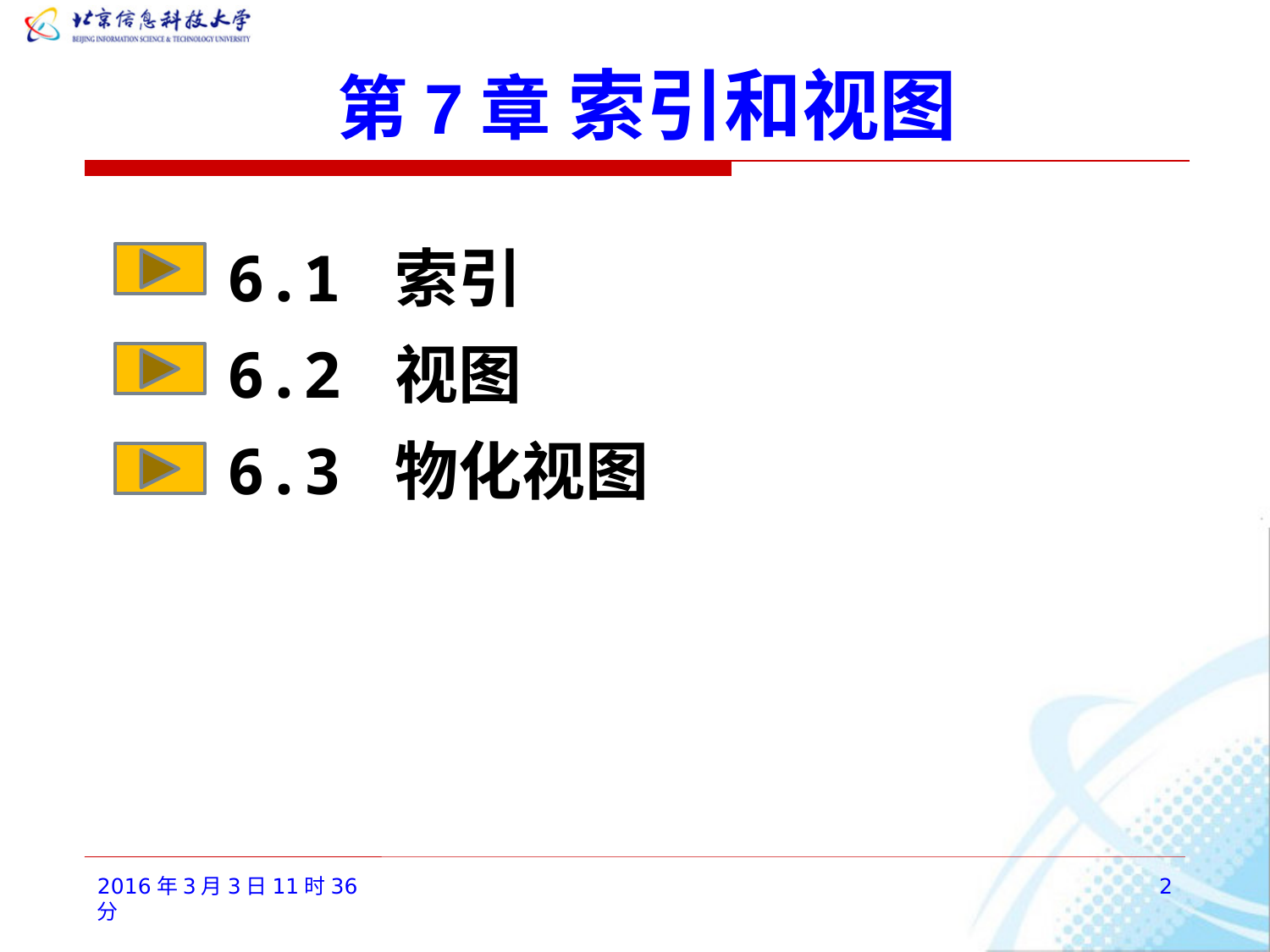

第7章 索引和视图
6.1 索引
6.2 视图
6.3 物化视图

2016年3月3日11时36分
2